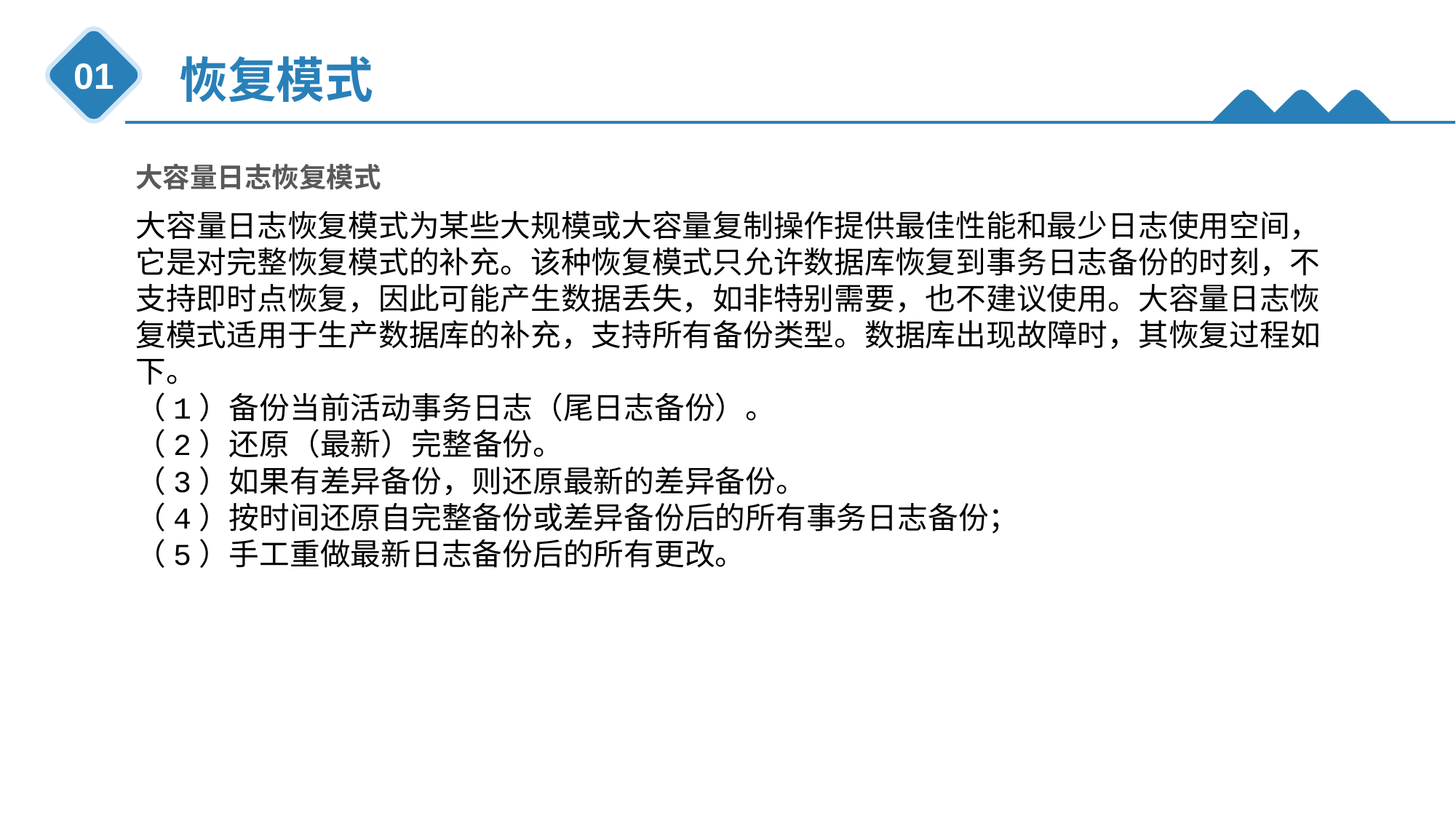

恢复模式
01

大容量日志恢复模式
大容量日志恢复模式为某些大规模或大容量复制操作提供最佳性能和最少日志使用空间，它是对完整恢复模式的补充。该种恢复模式只允许数据库恢复到事务日志备份的时刻，不支持即时点恢复，因此可能产生数据丢失，如非特别需要，也不建议使用。大容量日志恢复模式适用于生产数据库的补充，支持所有备份类型。数据库出现故障时，其恢复过程如下。
（1）备份当前活动事务日志（尾日志备份）。
（2）还原（最新）完整备份。
（3）如果有差异备份，则还原最新的差异备份。
（4）按时间还原自完整备份或差异备份后的所有事务日志备份；
（5）手工重做最新日志备份后的所有更改。